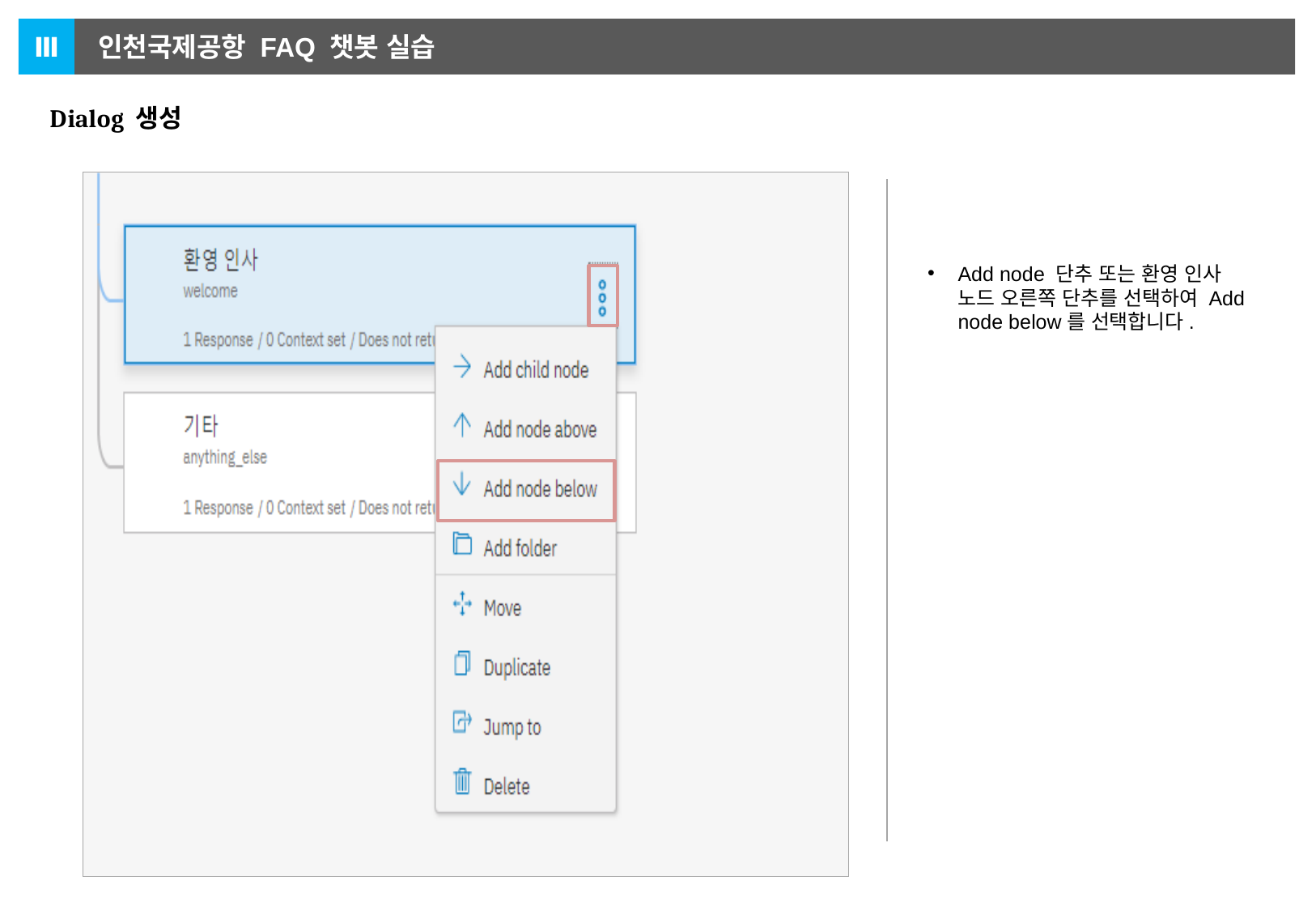

Ⅲ
인천국제공항 FAQ 챗봇 실습
Dialog 생성

Add node 단추 또는 환영 인사 노드 오른쪽 단추를 선택하여 Add node below를 선택합니다.